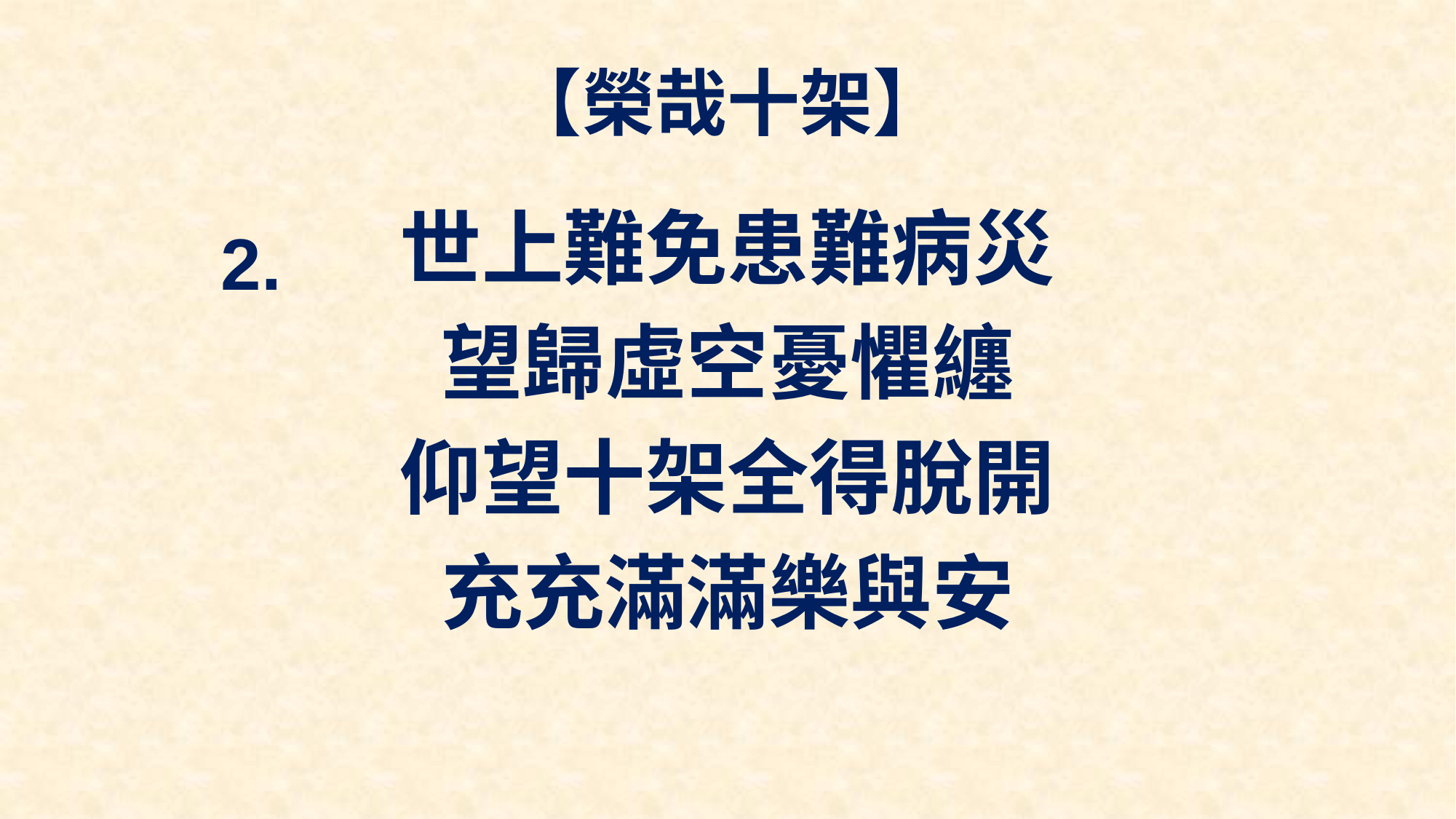

# 【榮哉十架】
世上難免患難病災
望歸虛空憂懼纏
仰望十架全得脫開
充充滿滿樂與安
2.